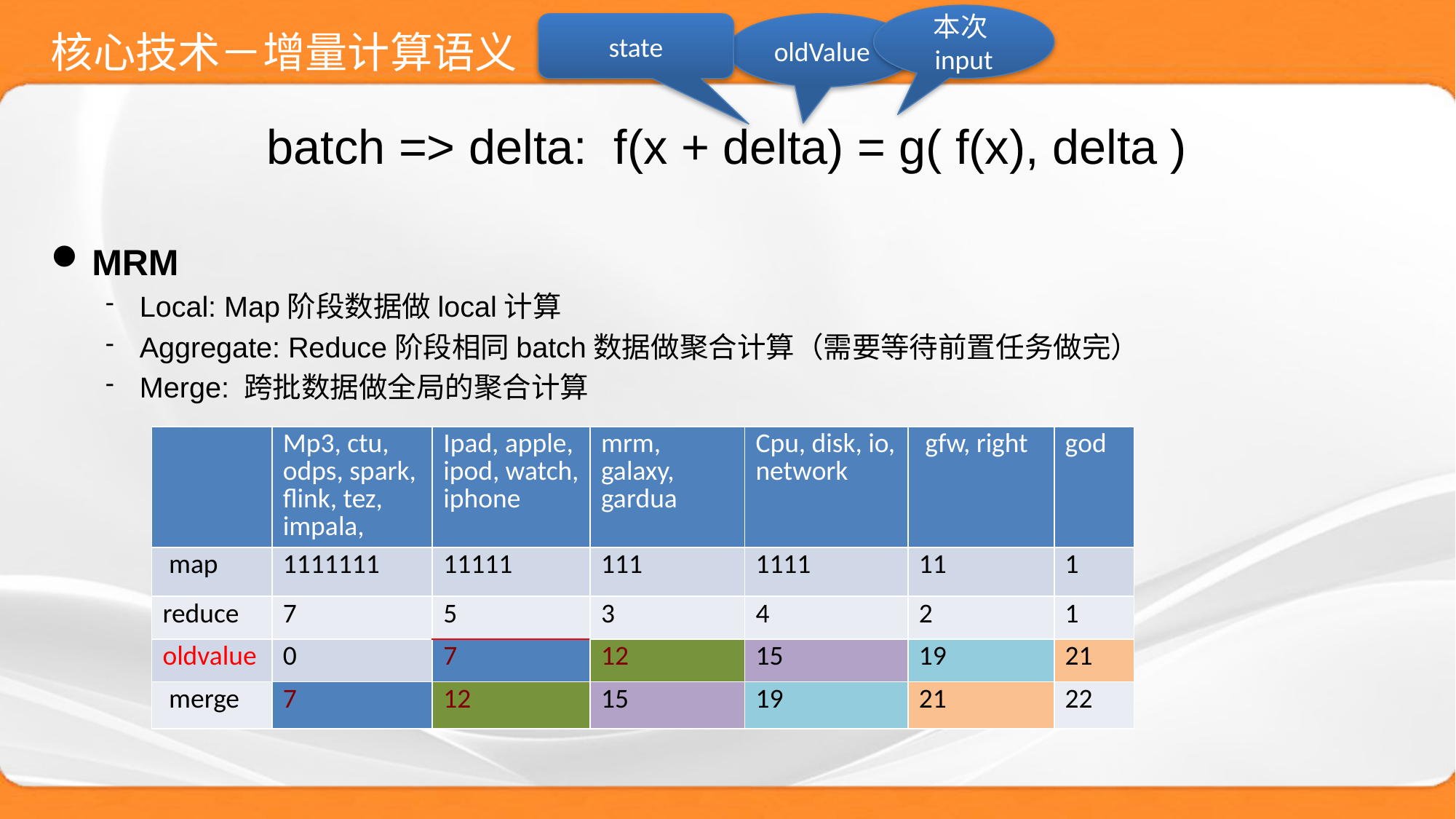

本次input
state
oldValue
# 核心技术－增量计算语义
batch => delta:  f(x + delta) = g( f(x), delta )

MRM
Local: Map阶段数据做local计算
Aggregate: Reduce阶段相同batch数据做聚合计算（需要等待前置任务做完）
Merge: 跨批数据做全局的聚合计算

|  | Mp3, ctu, odps, spark, flink, tez, impala, | Ipad, apple, ipod, watch, iphone | mrm, galaxy, gardua | Cpu, disk, io, network | gfw, right | god |
| --- | --- | --- | --- | --- | --- | --- |
| map | 1111111 | 11111 | 111 | 1111 | 11 | 1 |
| reduce | 7 | 5 | 3 | 4 | 2 | 1 |
| oldvalue | 0 | 7 | 12 | 15 | 19 | 21 |
| merge | 7 | 12 | 15 | 19 | 21 | 22 |